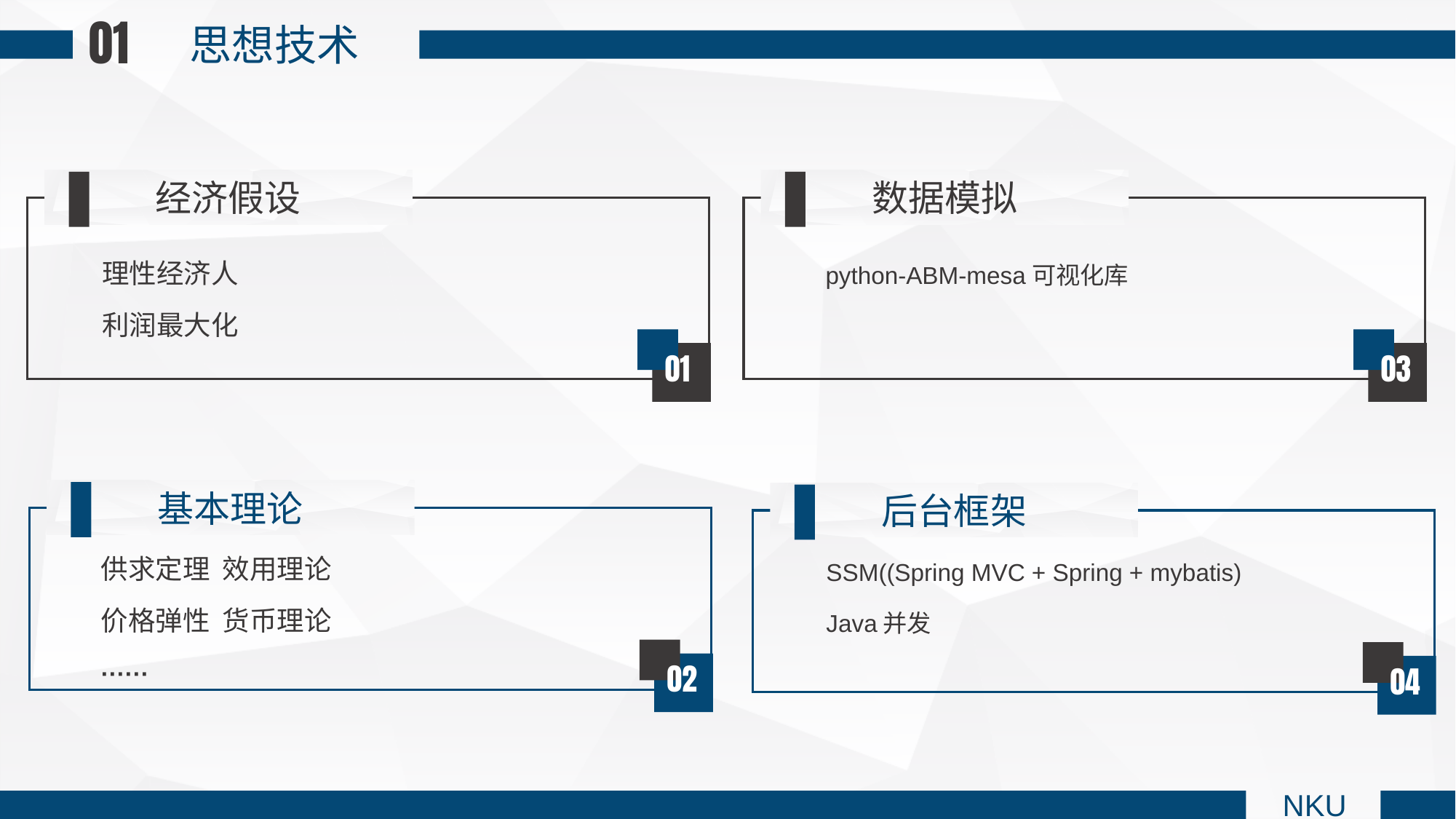

01
思想技术

经济假设

01
数据模拟

03
理性经济人

利润最大化
python-ABM-mesa可视化库

基本理论

02
后台框架

04
供求定理  效用理论

价格弹性  货币理论

······
SSM((Spring MVC + Spring + mybatis)

Java并发
NKU